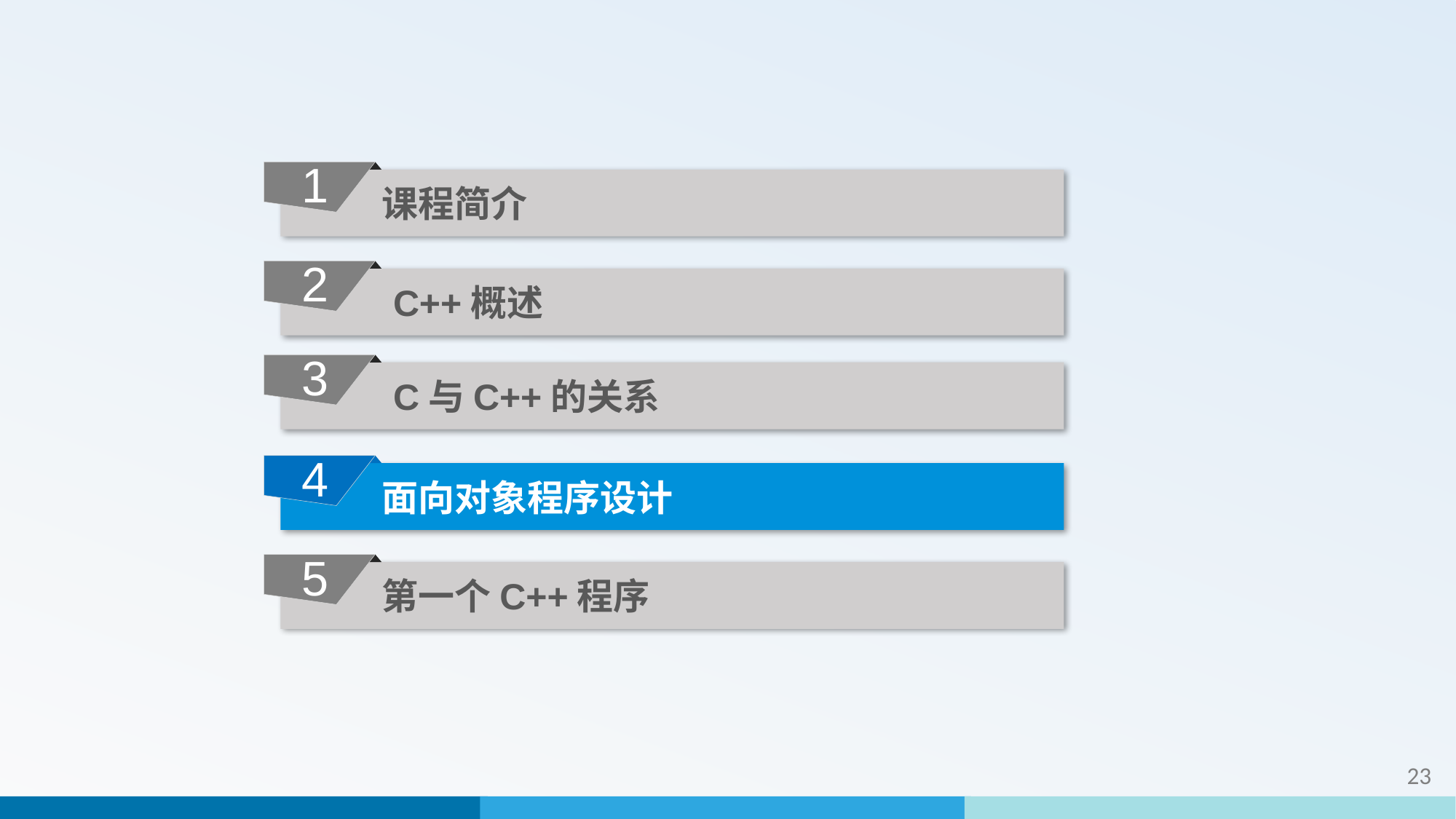

1

          课程简介
2

          C++概述
3

          C与C++的关系
4

          面向对象程序设计
5

          第一个C++程序